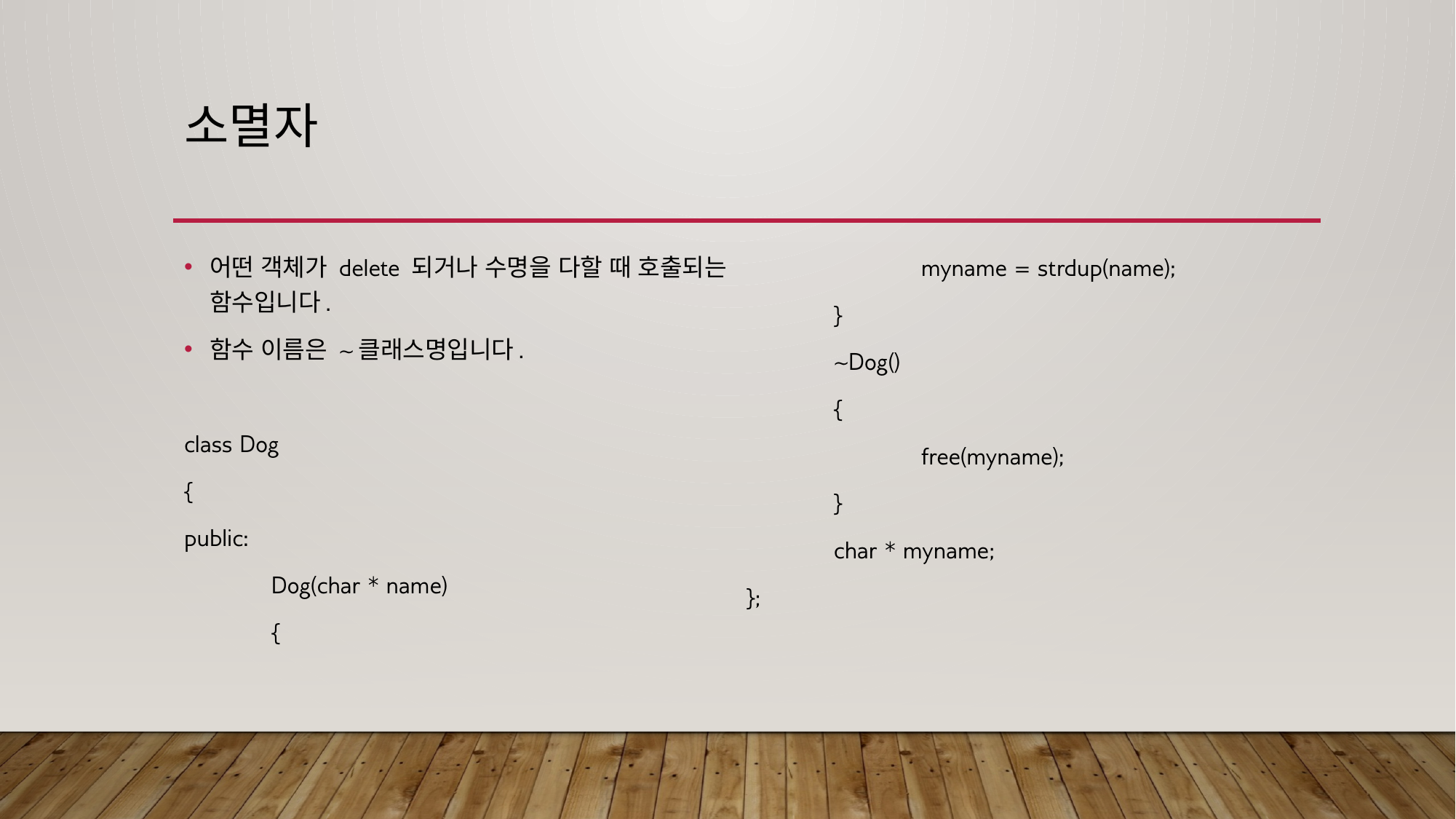

# 소멸자
어떤 객체가 delete 되거나 수명을 다할 때 호출되는 함수입니다.
함수 이름은 ~클래스명입니다.

class Dog
{
public:
	Dog(char * name)
	{
		myname = strdup(name);
	}
	~Dog()
	{
		free(myname);
	}
	char * myname;
};